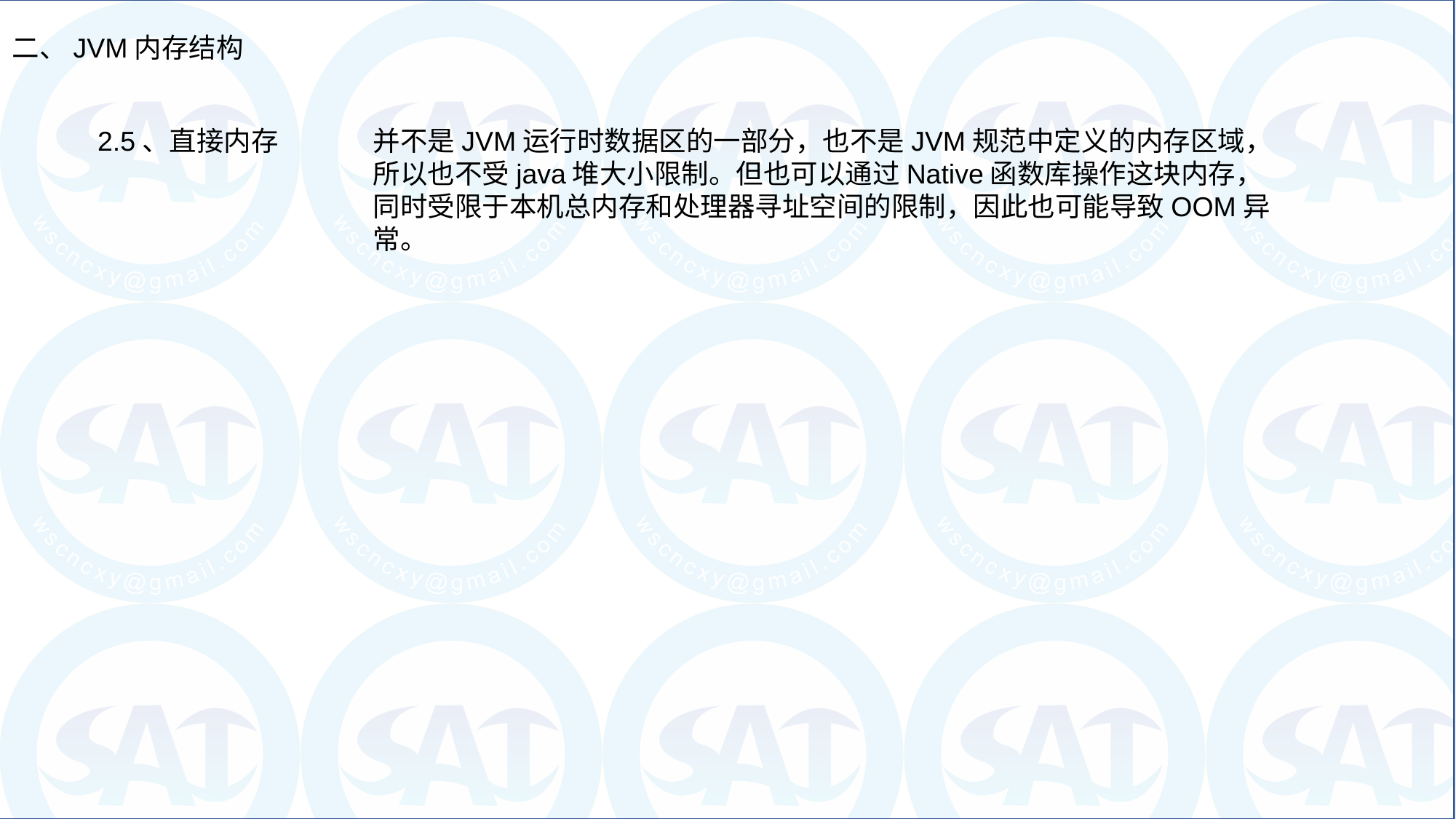

二、JVM内存结构
2.5、直接内存
并不是JVM运行时数据区的一部分，也不是JVM规范中定义的内存区域，所以也不受java堆大小限制。但也可以通过Native函数库操作这块内存，同时受限于本机总内存和处理器寻址空间的限制，因此也可能导致OOM异常。